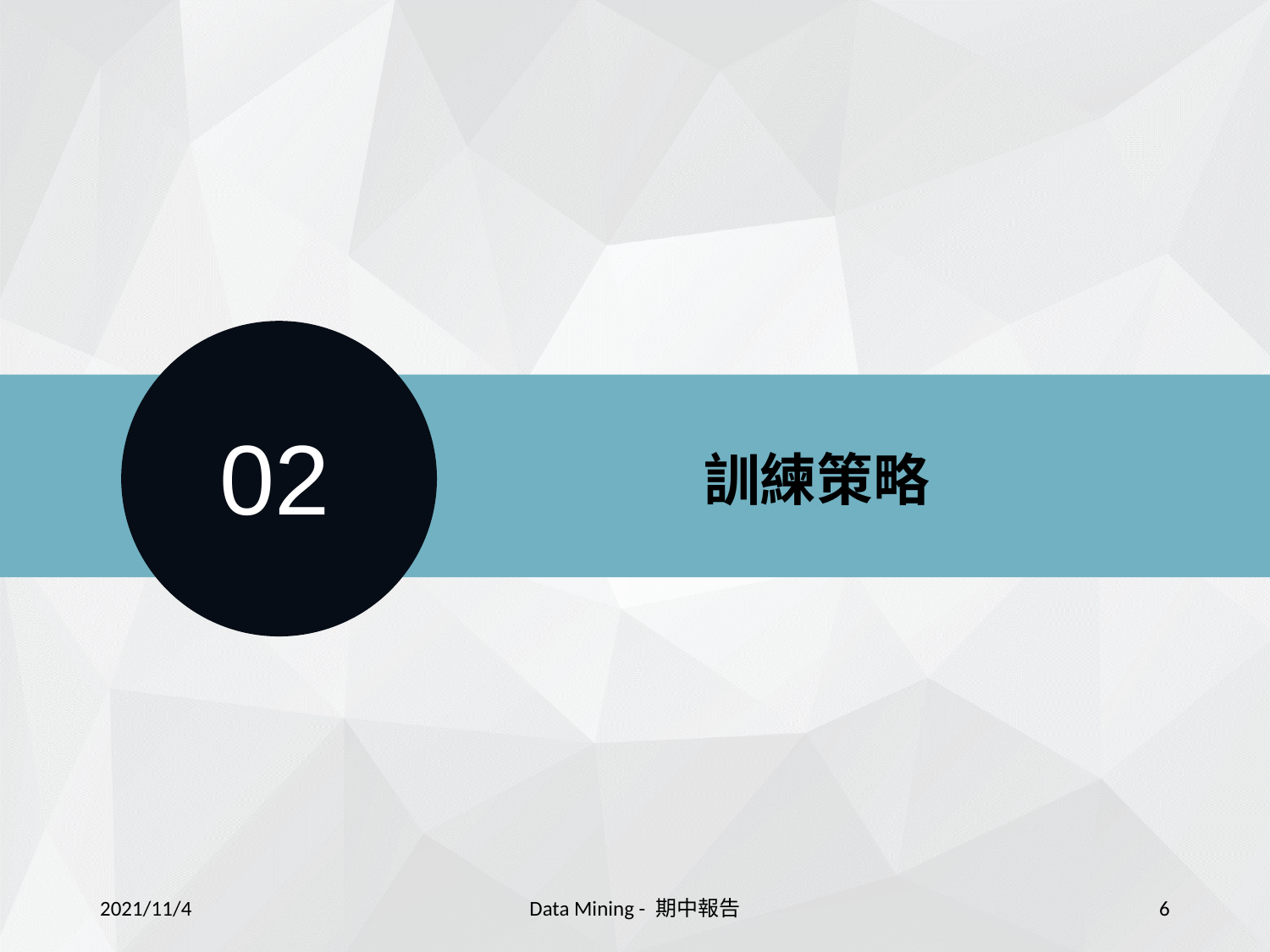

02
訓練策略
2021/11/4
Data Mining - 期中報告
6